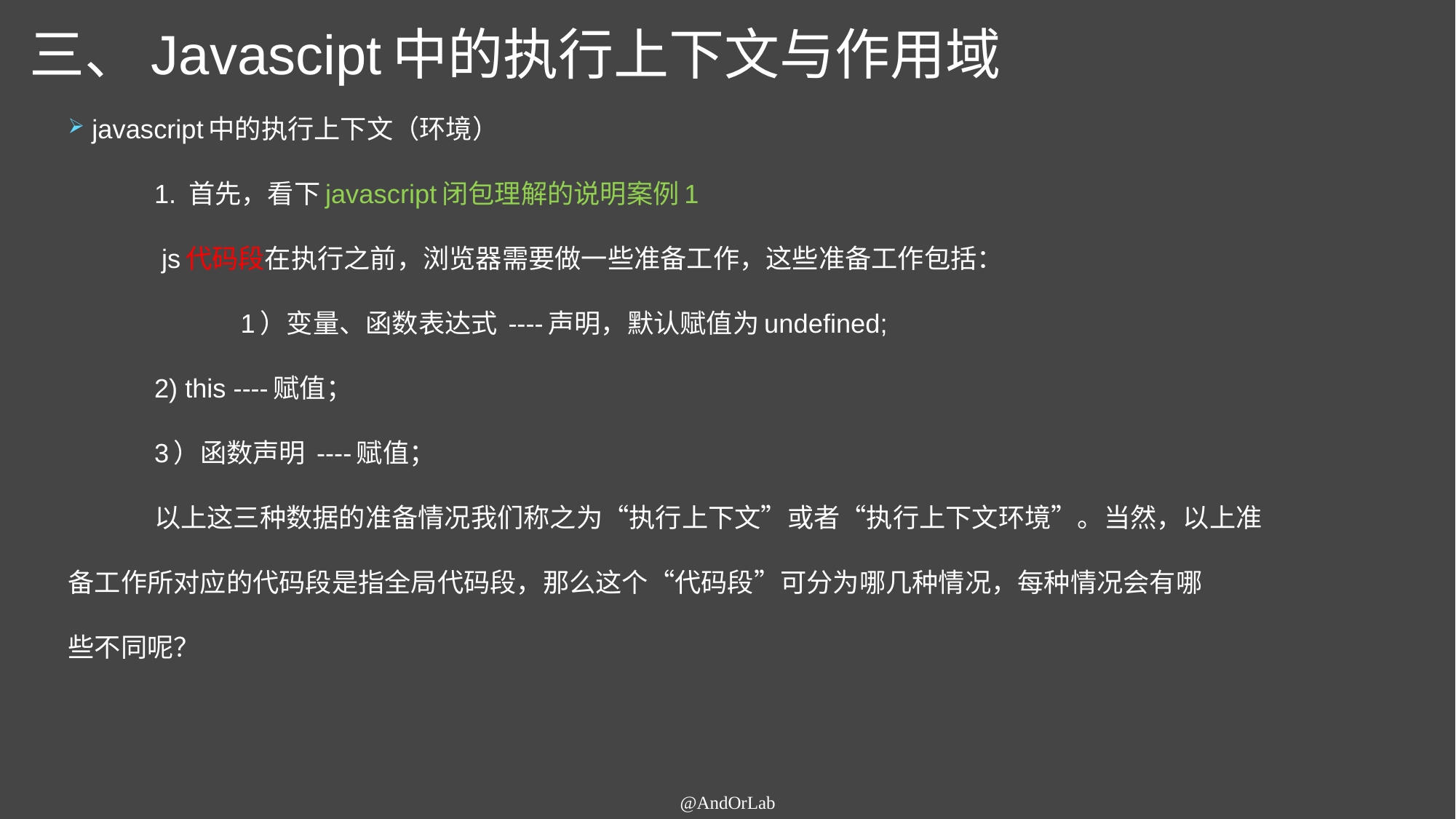

# 三、Javascipt中的执行上下文与作用域
javascript中的执行上下文（环境）

	1. 首先，看下javascript闭包理解的说明案例1

	 js代码段在执行之前，浏览器需要做一些准备工作，这些准备工作包括：

	 	1）变量、函数表达式 ----声明，默认赋值为undefined;

    	2) this ----赋值；

		3）函数声明 ----赋值；

	以上这三种数据的准备情况我们称之为“执行上下文”或者“执行上下文环境”。当然，以上准

备工作所对应的代码段是指全局代码段，那么这个“代码段”可分为哪几种情况，每种情况会有哪

些不同呢？

@AndOrLab